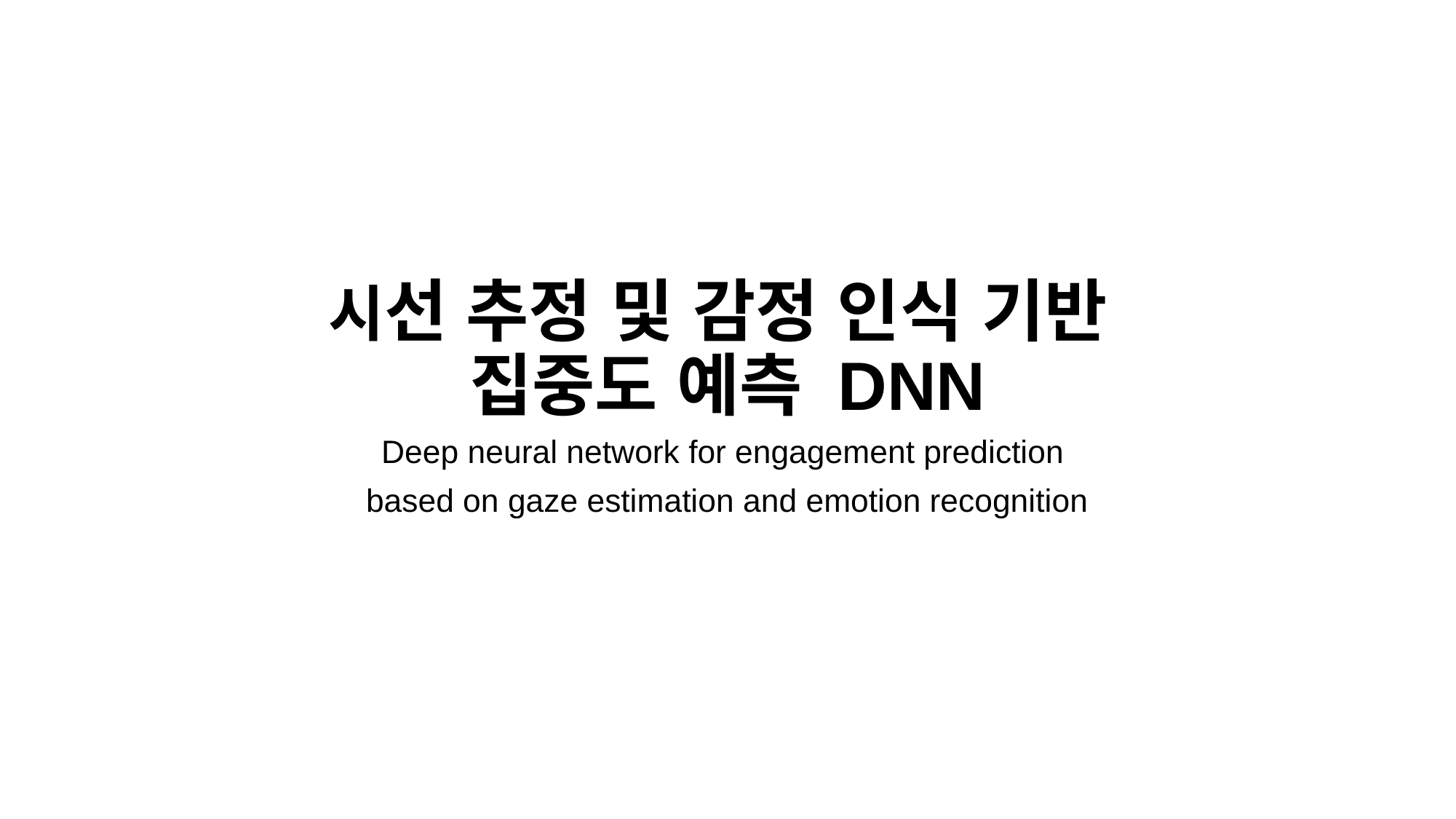

# 시선 추정 및 감정 인식 기반 집중도 예측 DNN
Deep neural network for engagement prediction
based on gaze estimation and emotion recognition